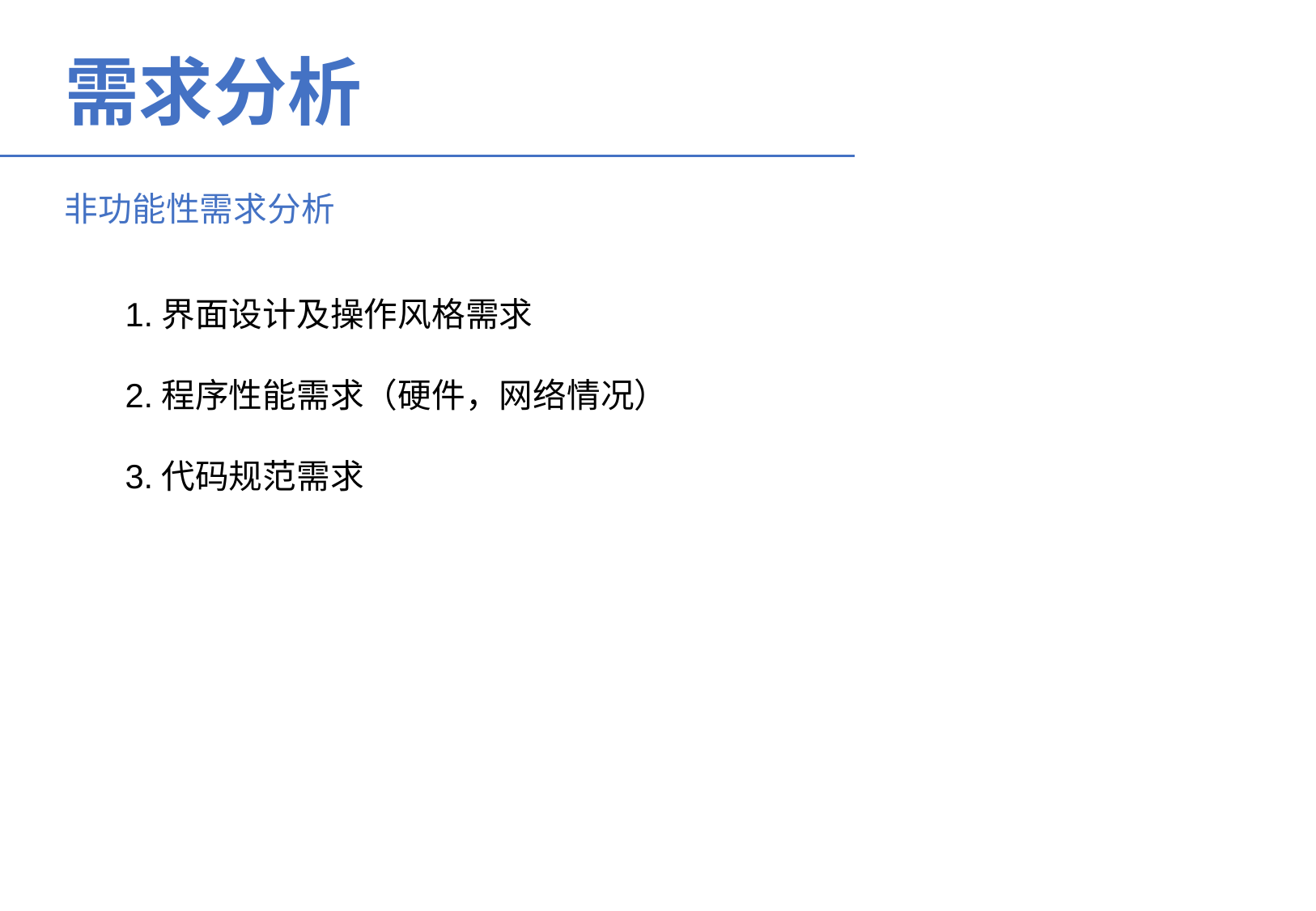

需求分析
非功能性需求分析
1.界面设计及操作风格需求

2.程序性能需求（硬件，网络情况）

3.代码规范需求